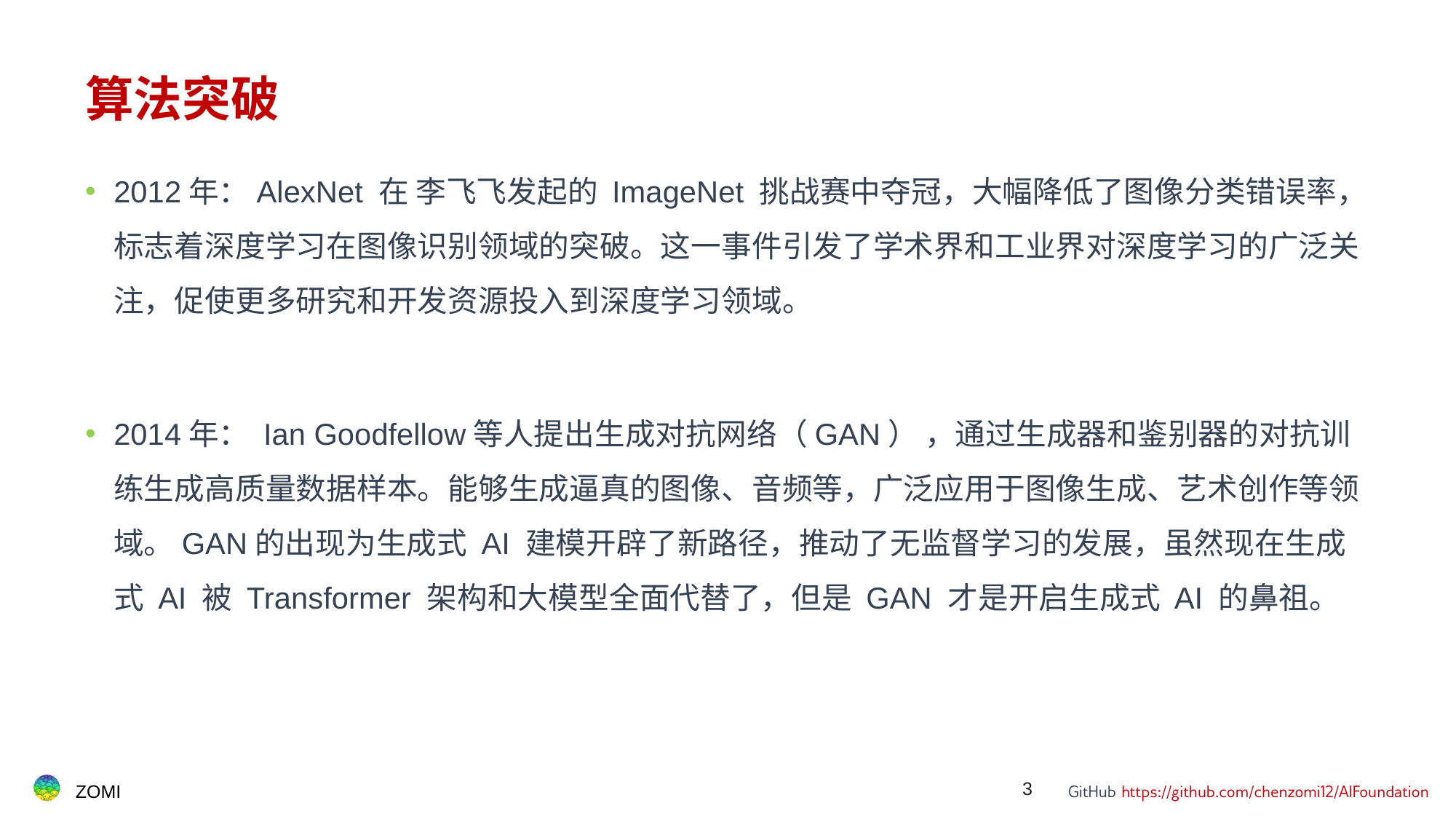

# 算法突破
2012年：AlexNet 在 李飞飞发起的 ImageNet 挑战赛中夺冠，大幅降低了图像分类错误率，标志着深度学习在图像识别领域的突破。这一事件引发了学术界和工业界对深度学习的广泛关注，促使更多研究和开发资源投入到深度学习领域。

2014年： Ian Goodfellow等人提出生成对抗网络（GAN） ，通过生成器和鉴别器的对抗训练生成高质量数据样本。能够生成逼真的图像、音频等，广泛应用于图像生成、艺术创作等领域。GAN的出现为生成式 AI 建模开辟了新路径，推动了无监督学习的发展，虽然现在生成式 AI 被 Transformer 架构和大模型全面代替了，但是 GAN 才是开启生成式 AI 的鼻祖。